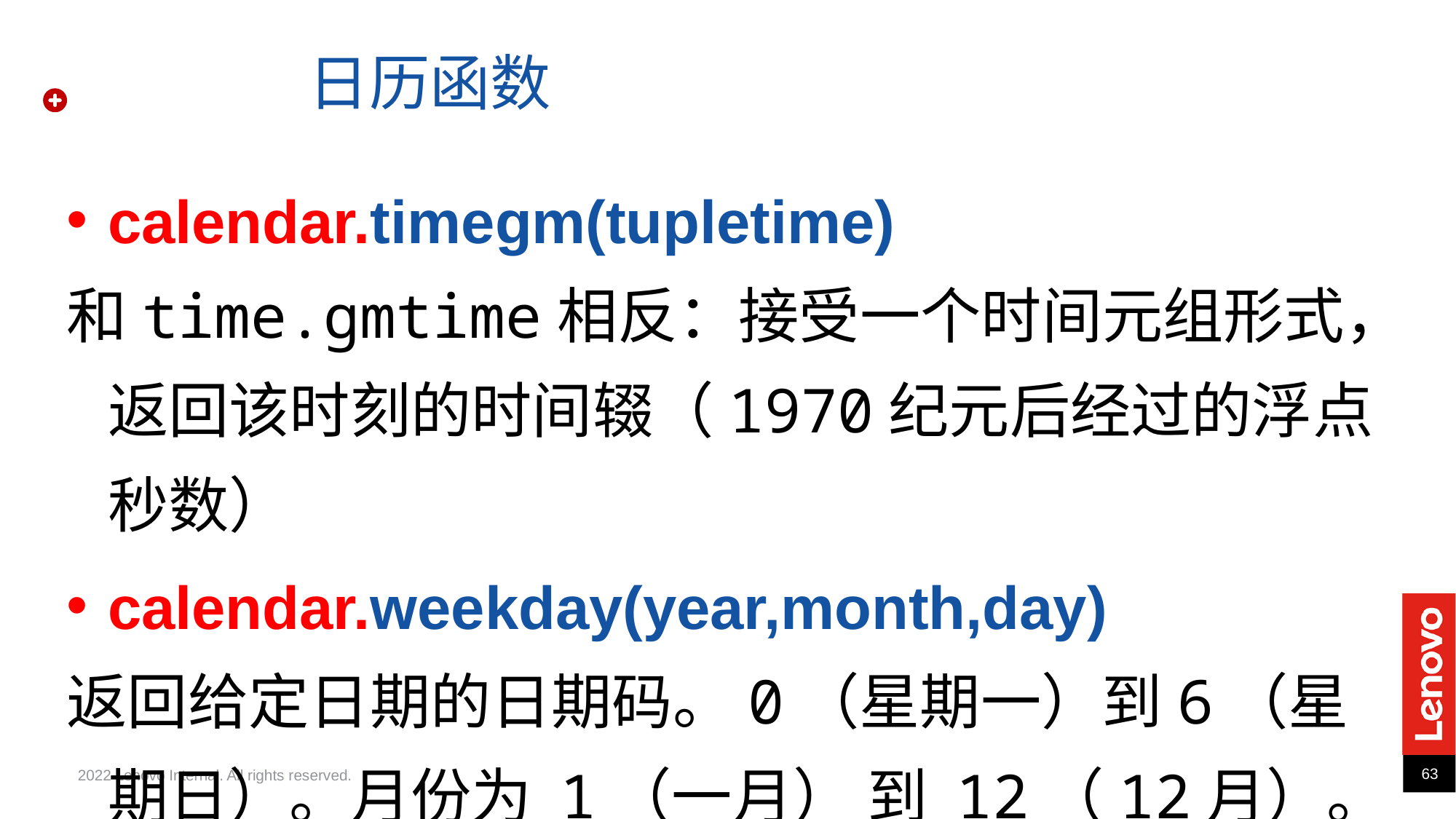

日历函数
calendar.timegm(tupletime)
和time.gmtime相反：接受一个时间元组形式，返回该时刻的时间辍（1970纪元后经过的浮点秒数）
calendar.weekday(year,month,day)
返回给定日期的日期码。0（星期一）到6（星期日）。月份为 1（一月） 到 12（12月）。